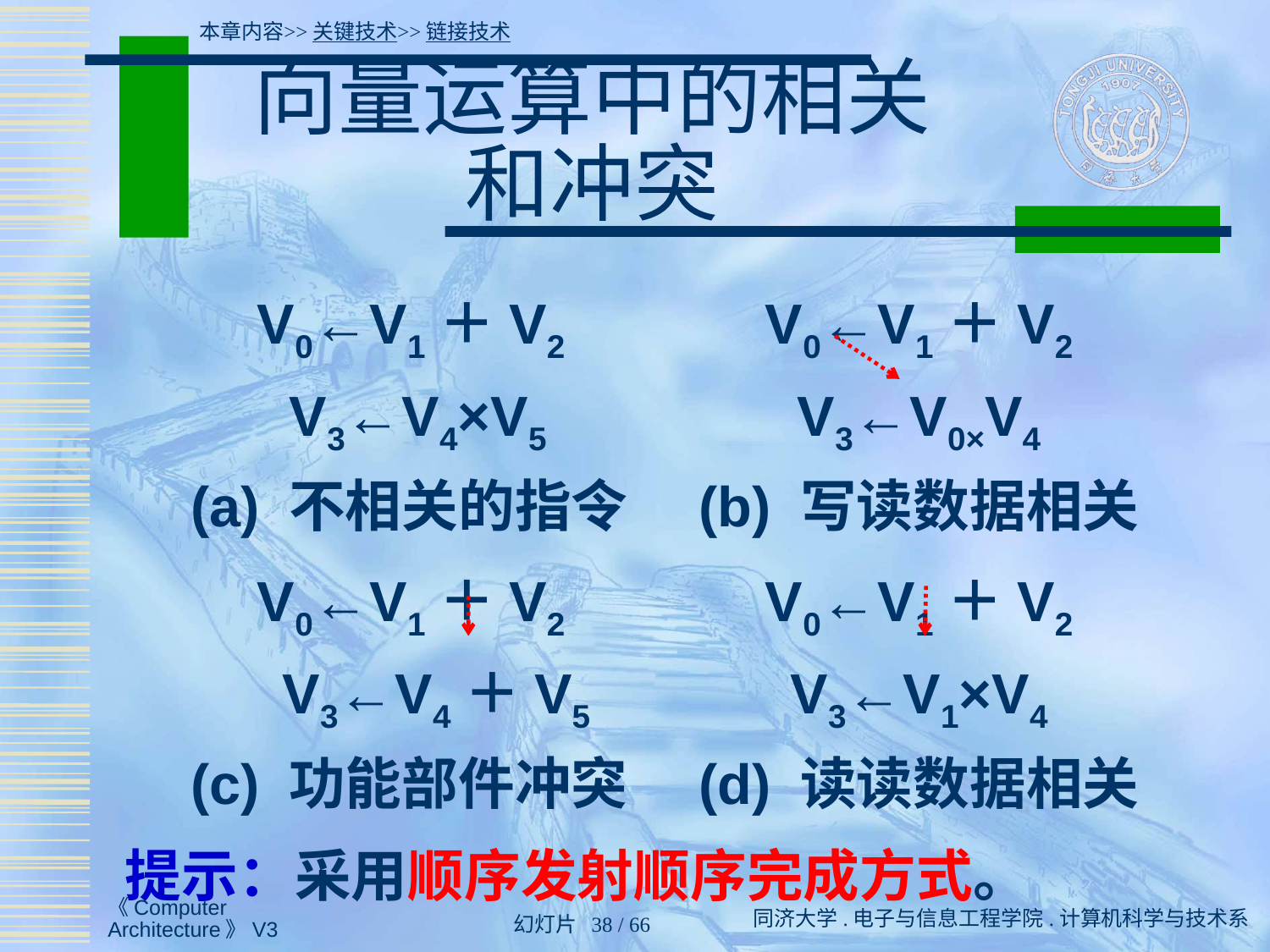

本章内容>>关键技术>>链接技术
# 向量运算中的相关 和冲突
V0←V1＋V2		V0←V1＋V2
V3←V4×V5		V3←V0×V4
(a) 不相关的指令	(b) 写读数据相关
V0←V1＋V2		V0←V1＋V2
V3←V4＋V5		V3←V1×V4
(c) 功能部件冲突	(d) 读读数据相关
提示：采用顺序发射顺序完成方式。